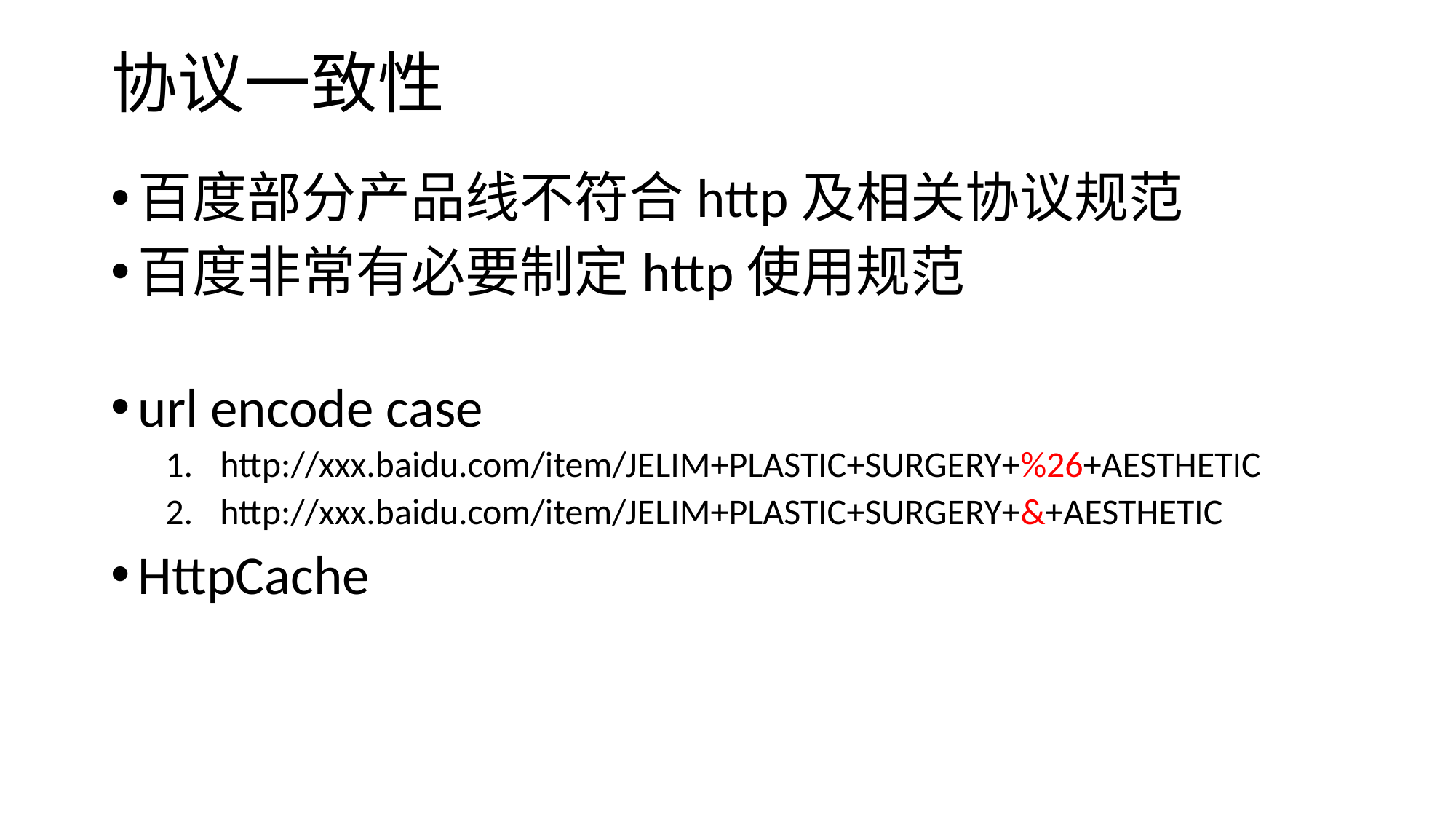

# 协议一致性
百度部分产品线不符合http及相关协议规范
百度非常有必要制定http使用规范

url encode case
http://xxx.baidu.com/item/JELIM+PLASTIC+SURGERY+%26+AESTHETIC
http://xxx.baidu.com/item/JELIM+PLASTIC+SURGERY+&+AESTHETIC
HttpCache